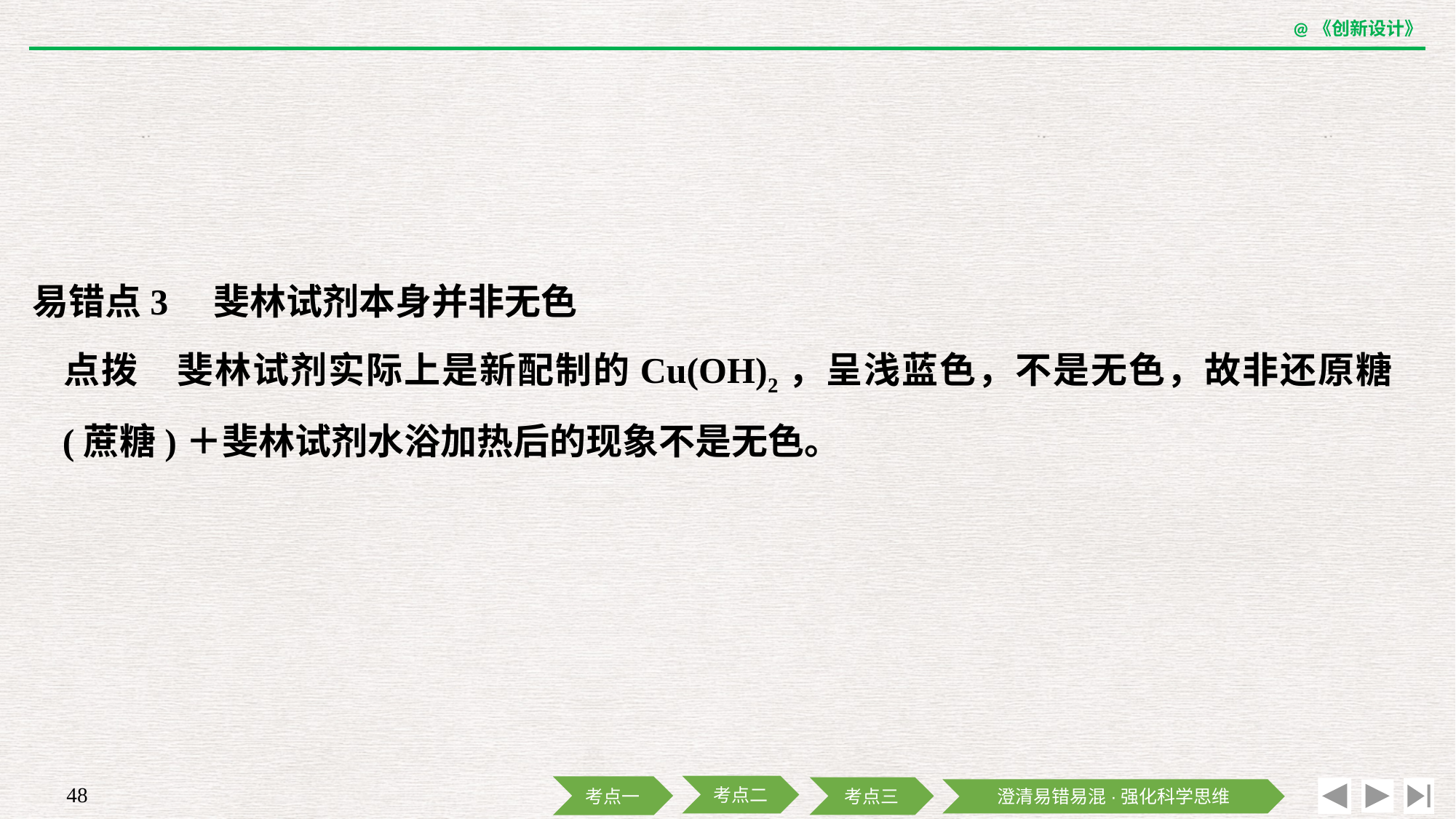

易错点3　斐林试剂本身并非无色
	点拨　斐林试剂实际上是新配制的Cu(OH)2，呈浅蓝色，不是无色，故非还原糖(蔗糖)＋斐林试剂水浴加热后的现象不是无色。